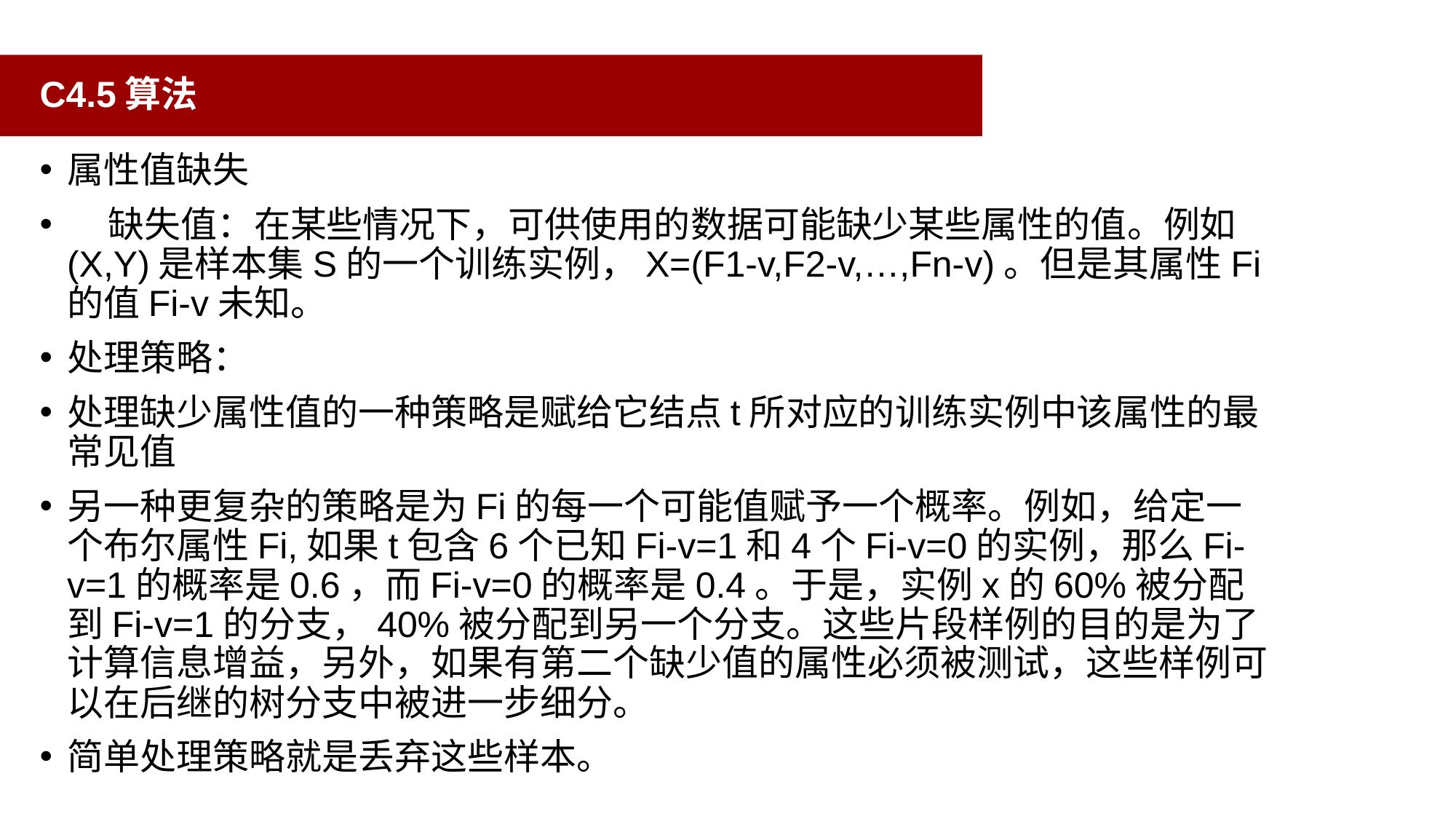

# C4.5算法

属性值缺失
    缺失值：在某些情况下，可供使用的数据可能缺少某些属性的值。例如(X,Y)是样本集S的一个训练实例，X=(F1-v,F2-v,…,Fn-v)。但是其属性Fi的值Fi-v未知。
处理策略：
处理缺少属性值的一种策略是赋给它结点t所对应的训练实例中该属性的最常见值
另一种更复杂的策略是为Fi的每一个可能值赋予一个概率。例如，给定一个布尔属性Fi,如果t包含6个已知Fi-v=1和4个Fi-v=0的实例，那么Fi-v=1的概率是0.6，而Fi-v=0的概率是0.4。于是，实例x的60%被分配到Fi-v=1的分支，40%被分配到另一个分支。这些片段样例的目的是为了计算信息增益，另外，如果有第二个缺少值的属性必须被测试，这些样例可以在后继的树分支中被进一步细分。
简单处理策略就是丢弃这些样本。